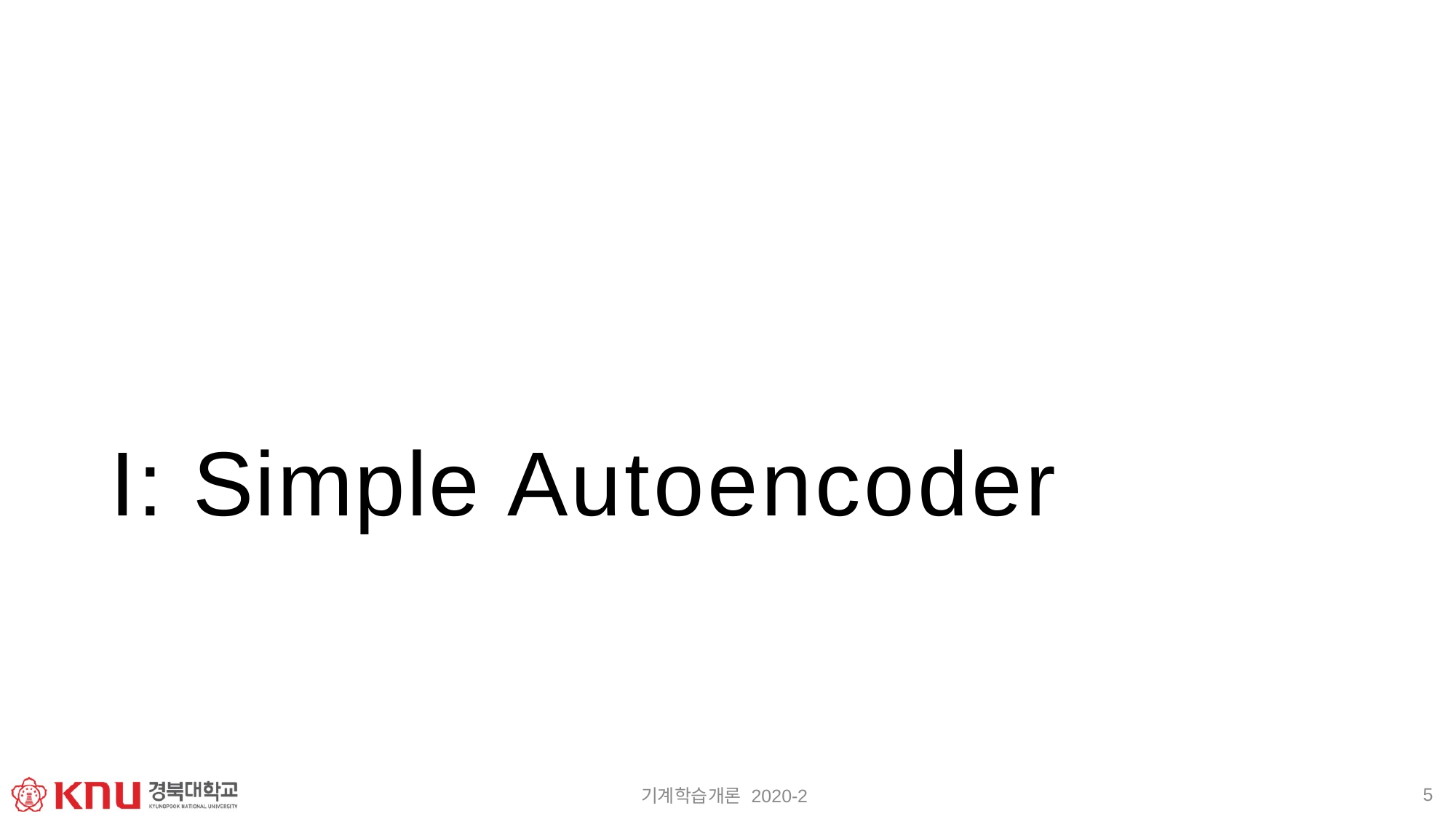

# I: Simple Autoencoder
5
기계학습개론 2020-2